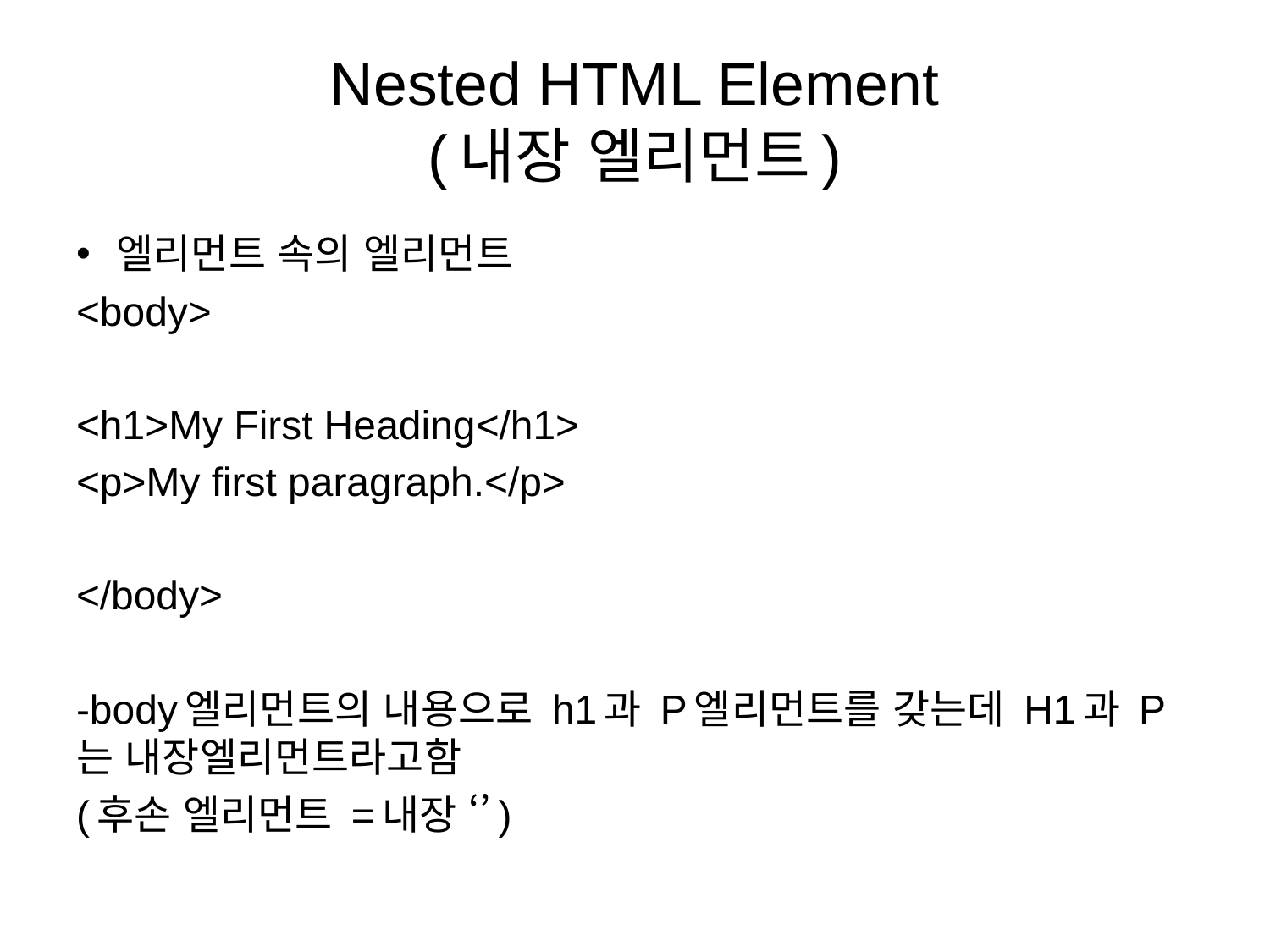

# Nested HTML Element (내장 엘리먼트)
엘리먼트 속의 엘리먼트
<body>

<h1>My First Heading</h1>
<p>My first paragraph.</p>

</body>

-body엘리먼트의 내용으로 h1과 P엘리먼트를 갖는데 H1과 P는 내장엘리먼트라고함
(후손 엘리먼트 =내장 ‘’)